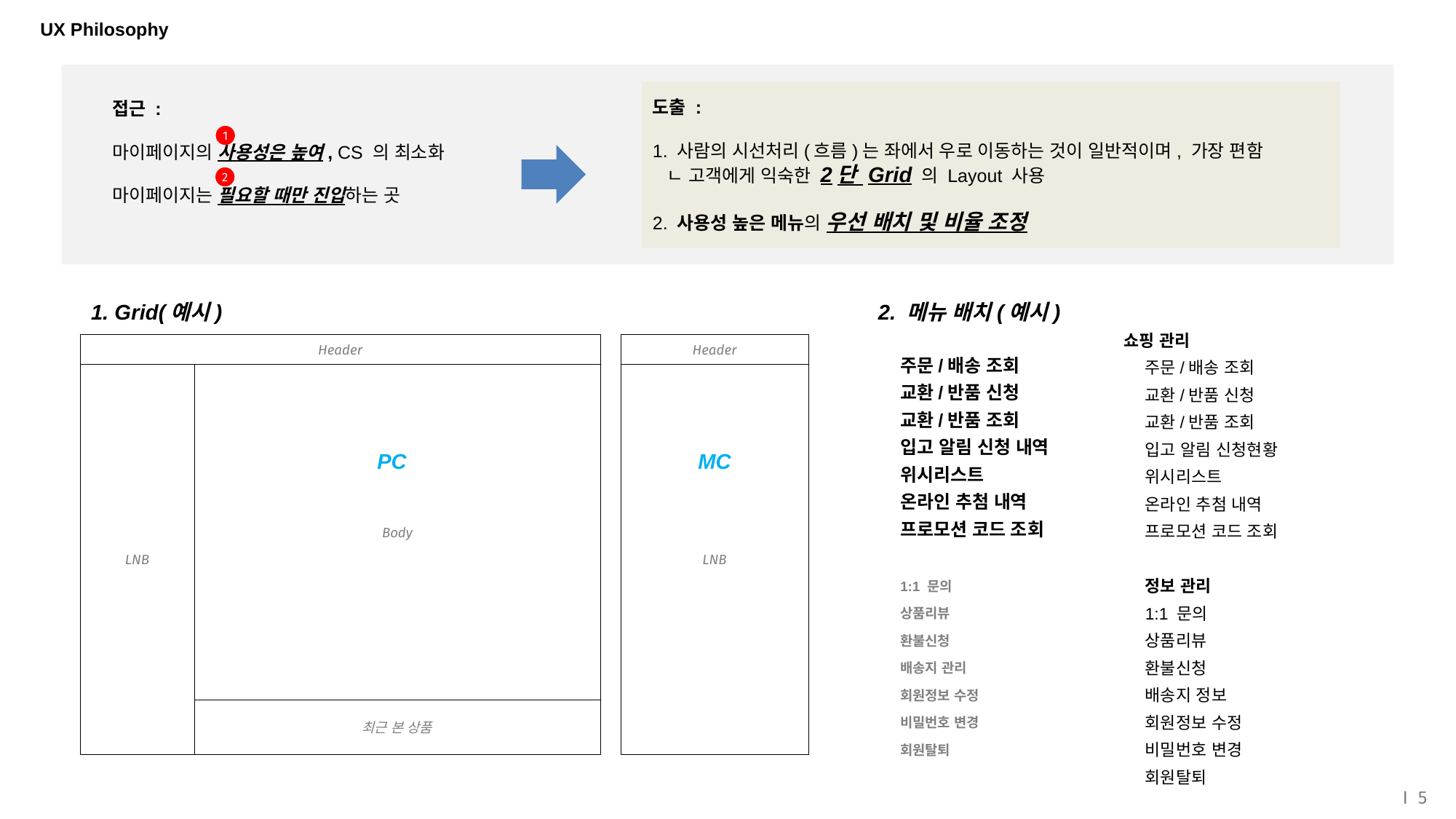

# UX Philosophy

도출 :

1. 사람의 시선처리(흐름)는 좌에서 우로 이동하는 것이 일반적이며, 가장 편함
  ㄴ 고객에게 익숙한 2단 Grid 의 Layout 사용

2. 사용성 높은 메뉴의 우선 배치 및 비율 조정
접근 :

마이페이지의 사용성은 높여, CS 의 최소화

마이페이지는 필요할 때만 진입하는 곳
1

2
1. Grid(예시)
2. 메뉴 배치(예시)
쇼핑 관리
주문/배송 조회
교환/반품 신청
교환/반품 조회
입고 알림 신청현황
위시리스트
온라인 추첨 내역
프로모션 코드 조회

정보 관리
1:1 문의
상품리뷰
환불신청
배송지 정보
회원정보 수정
비밀번호 변경
회원탈퇴
Header
Header
주문/배송 조회
교환/반품 신청
교환/반품 조회
입고 알림 신청 내역
위시리스트
온라인 추첨 내역
프로모션 코드 조회

1:1 문의
상품리뷰
환불신청
배송지 관리
회원정보 수정
비밀번호 변경
회원탈퇴
Body
LNB
LNB
PC
MC
최근 본 상품